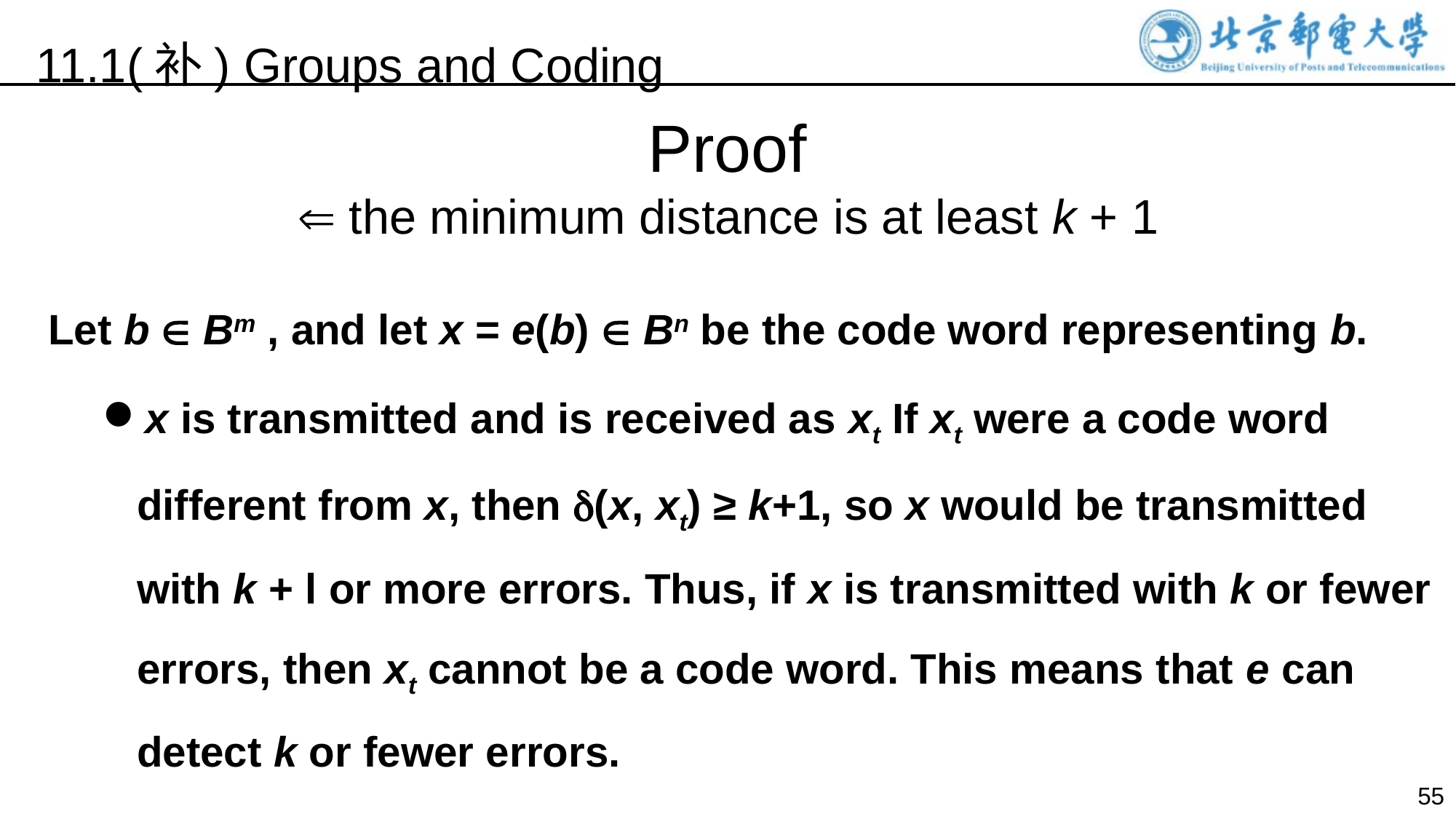

11.1(补) Groups and Coding
Proof
⇐ the minimum distance is at least k + 1

Let b ∈ Bm , and let x = e(b) ∈ Bn be the code word representing b.
x is transmitted and is received as xt If xt were a code word different from x, then δ(x, xt) ≥ k+1, so x would be transmitted with k + l or more errors. Thus, if x is transmitted with k or fewer errors, then xt cannot be a code word. This means that e can detect k or fewer errors.